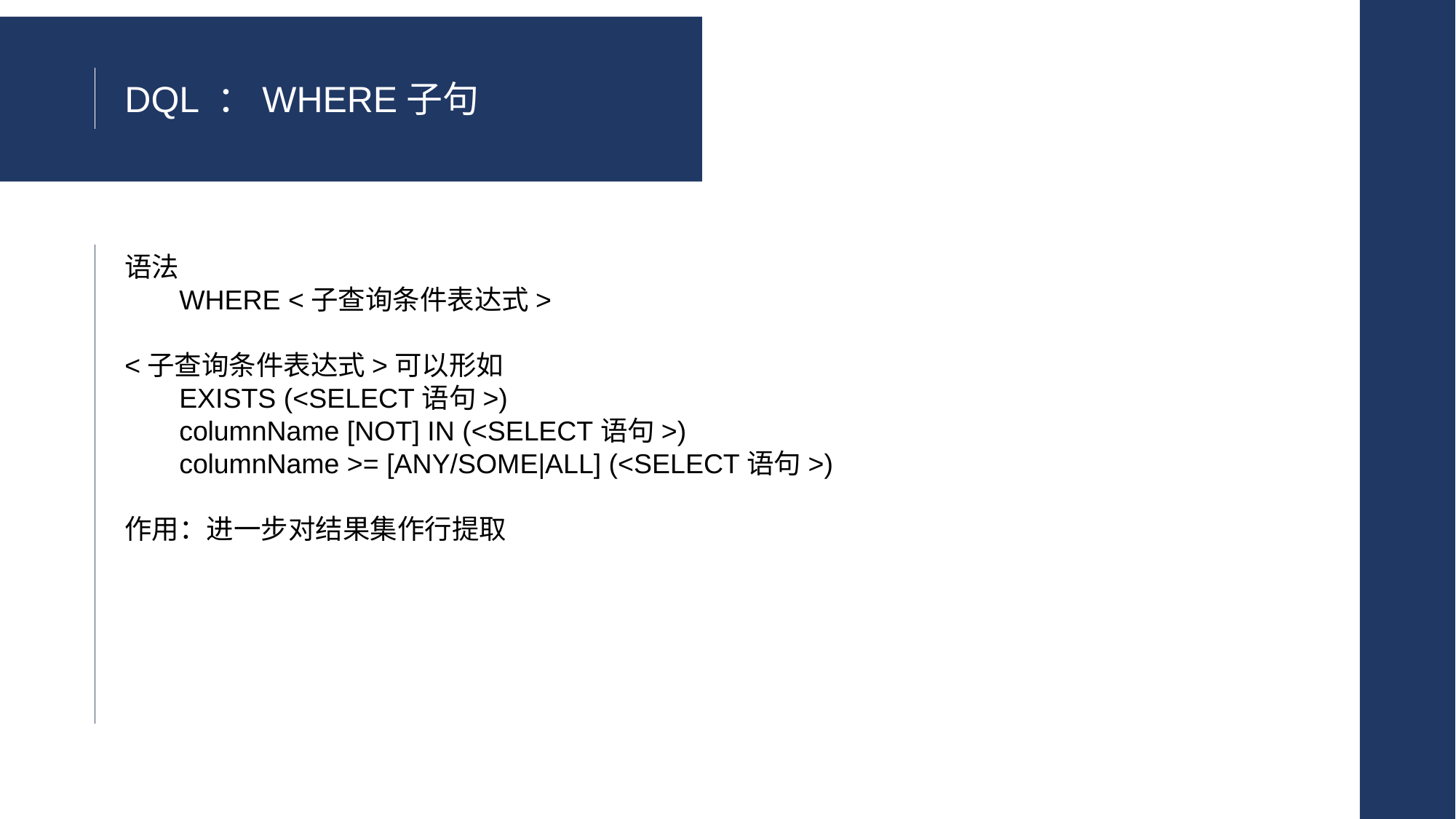

DQL ：WHERE子句
语法
WHERE <子查询条件表达式>

<子查询条件表达式>可以形如
EXISTS (<SELECT语句>)
columnName [NOT] IN (<SELECT语句>)
columnName >= [ANY/SOME|ALL] (<SELECT语句>)

作用：进一步对结果集作行提取